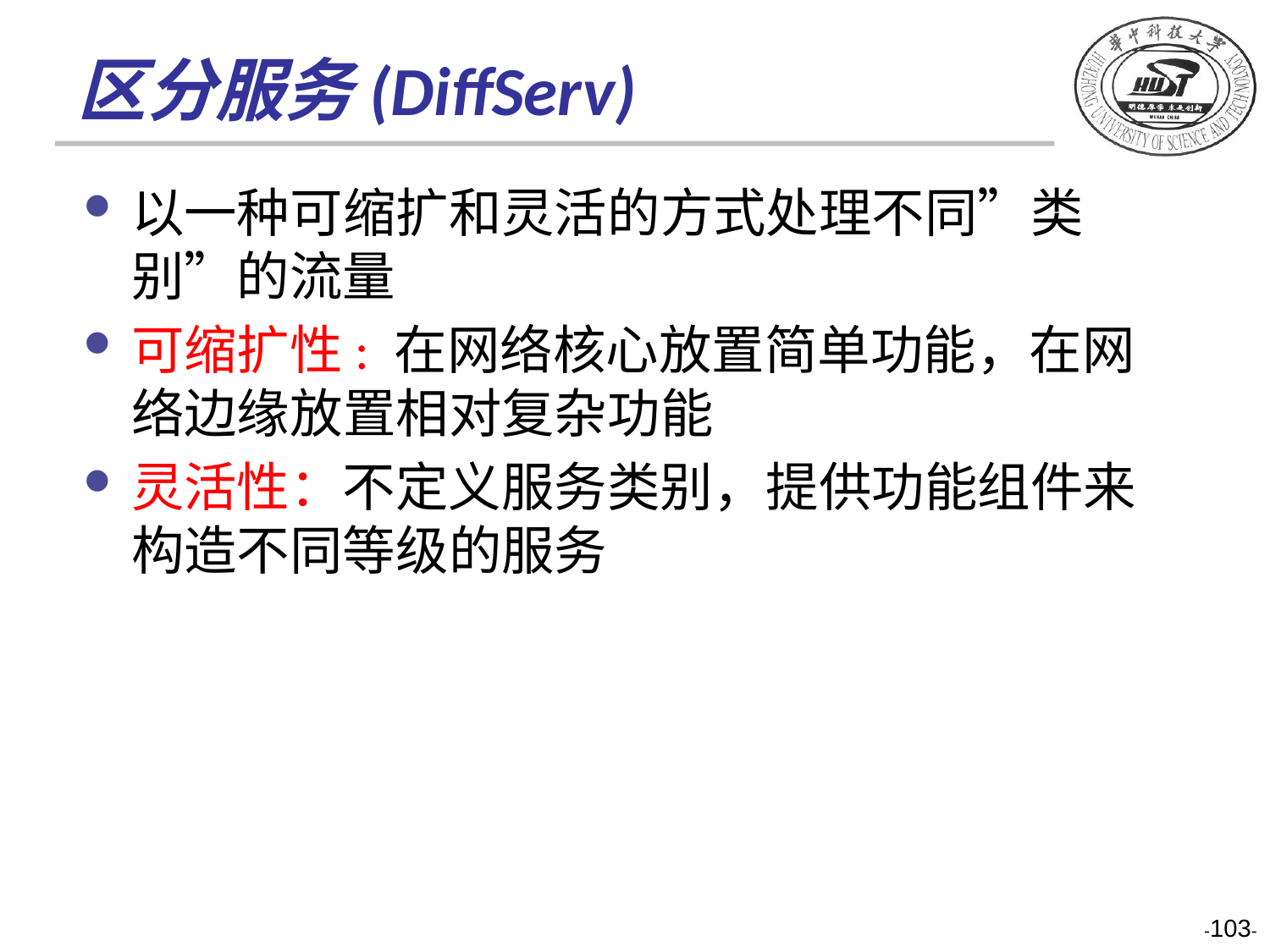

# 区分服务(DiffServ)
以一种可缩扩和灵活的方式处理不同”类别”的流量
可缩扩性: 在网络核心放置简单功能，在网络边缘放置相对复杂功能
灵活性：不定义服务类别，提供功能组件来构造不同等级的服务
-103-